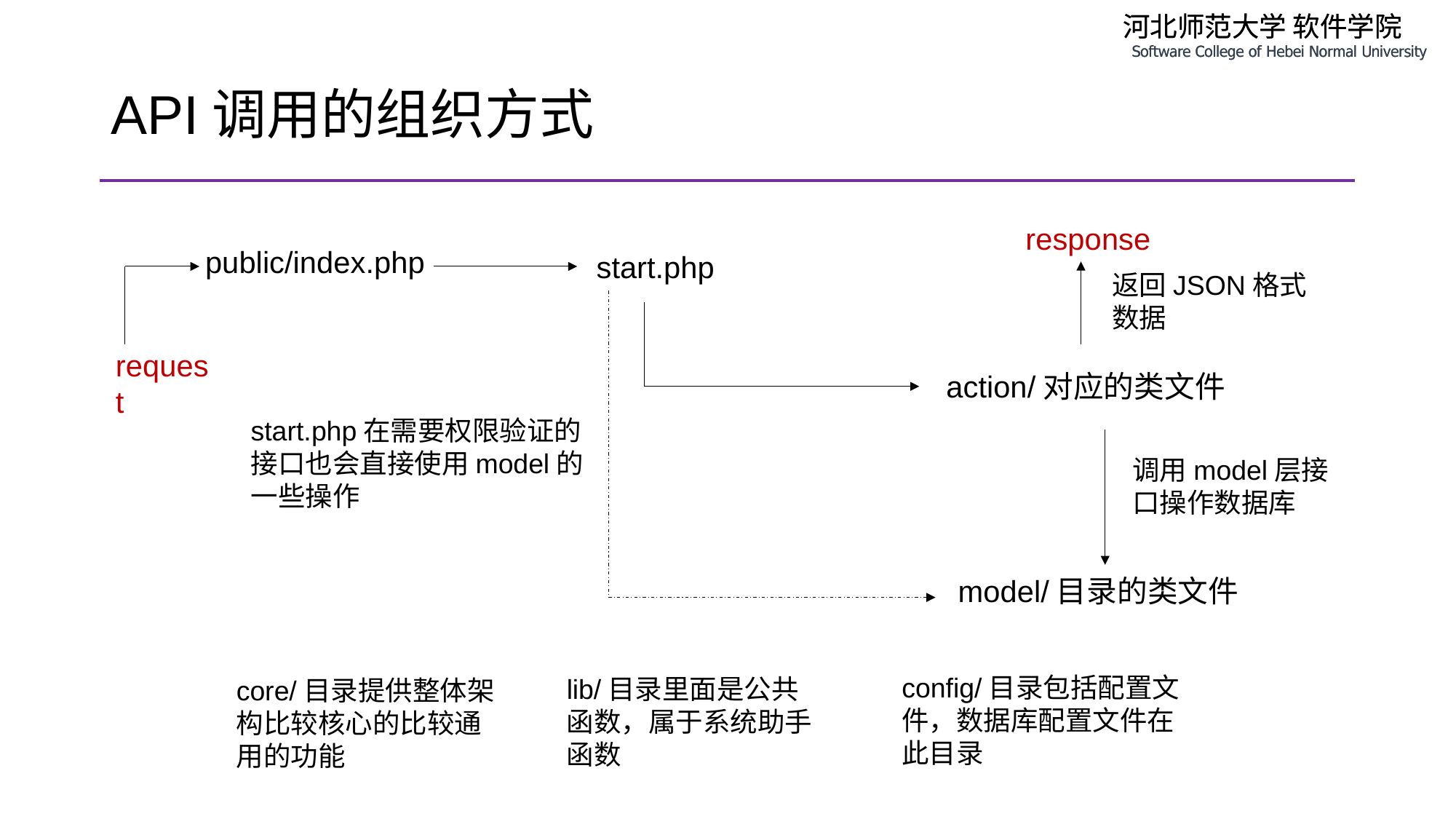

# API调用的组织方式
response
public/index.php
start.php
返回JSON格式数据
request
action/对应的类文件
start.php在需要权限验证的接口也会直接使用model的一些操作
调用model层接口操作数据库
model/目录的类文件
config/目录包括配置文件，数据库配置文件在此目录
lib/目录里面是公共函数，属于系统助手函数
core/目录提供整体架构比较核心的比较通用的功能